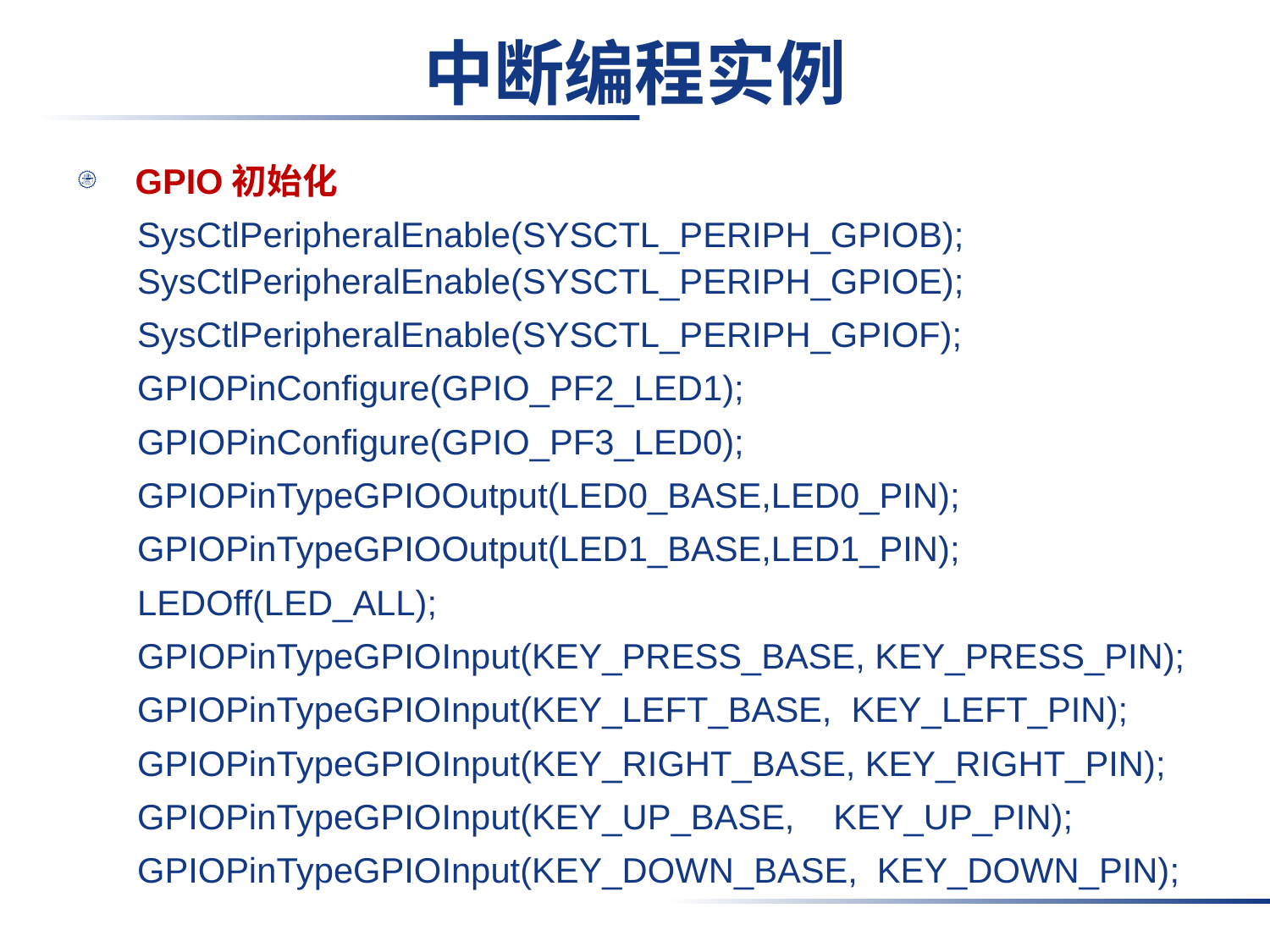

# 中断编程实例
GPIO初始化
SysCtlPeripheralEnable(SYSCTL_PERIPH_GPIOB);  SysCtlPeripheralEnable(SYSCTL_PERIPH_GPIOE);
SysCtlPeripheralEnable(SYSCTL_PERIPH_GPIOF);
GPIOPinConfigure(GPIO_PF2_LED1);
GPIOPinConfigure(GPIO_PF3_LED0);
GPIOPinTypeGPIOOutput(LED0_BASE,LED0_PIN);
GPIOPinTypeGPIOOutput(LED1_BASE,LED1_PIN);
LEDOff(LED_ALL);
GPIOPinTypeGPIOInput(KEY_PRESS_BASE, KEY_PRESS_PIN);
GPIOPinTypeGPIOInput(KEY_LEFT_BASE,  KEY_LEFT_PIN);
GPIOPinTypeGPIOInput(KEY_RIGHT_BASE, KEY_RIGHT_PIN);
GPIOPinTypeGPIOInput(KEY_UP_BASE,    KEY_UP_PIN);
GPIOPinTypeGPIOInput(KEY_DOWN_BASE,  KEY_DOWN_PIN);